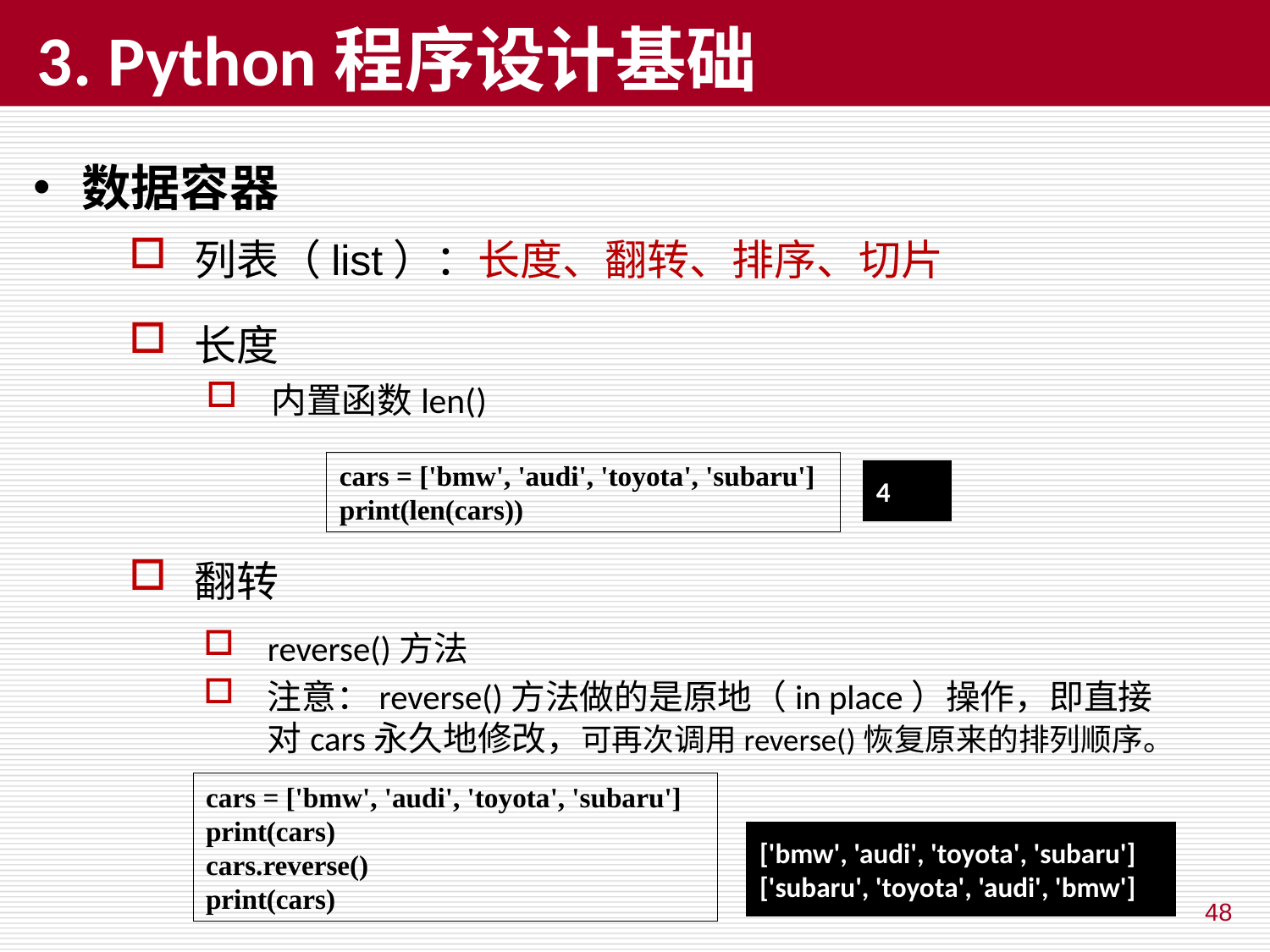

# 3. Python程序设计基础
数据容器
列表（list）：长度、翻转、排序、切片

长度

翻转

内置函数len()

cars = ['bmw', 'audi', 'toyota', 'subaru']
print(len(cars))
4
reverse()方法
注意：reverse()方法做的是原地（in place）操作，即直接对cars永久地修改，可再次调用reverse()恢复原来的排列顺序。
cars = ['bmw', 'audi', 'toyota', 'subaru']
print(cars)
cars.reverse()
print(cars)
['bmw', 'audi', 'toyota', 'subaru']
['subaru', 'toyota', 'audi', 'bmw']
48